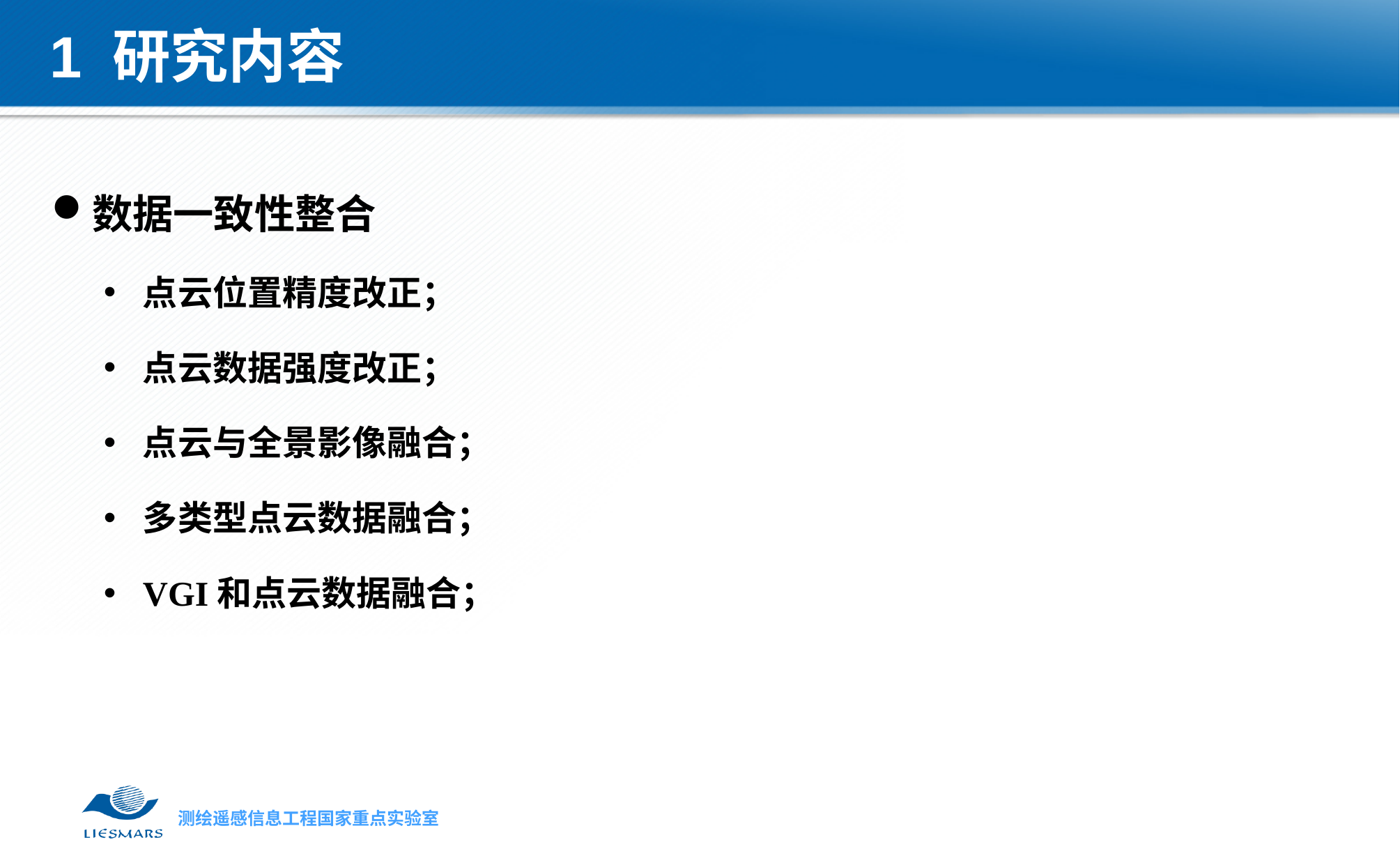

1 研究内容
数据一致性整合
点云位置精度改正；
点云数据强度改正；
点云与全景影像融合；
多类型点云数据融合；
VGI和点云数据融合；